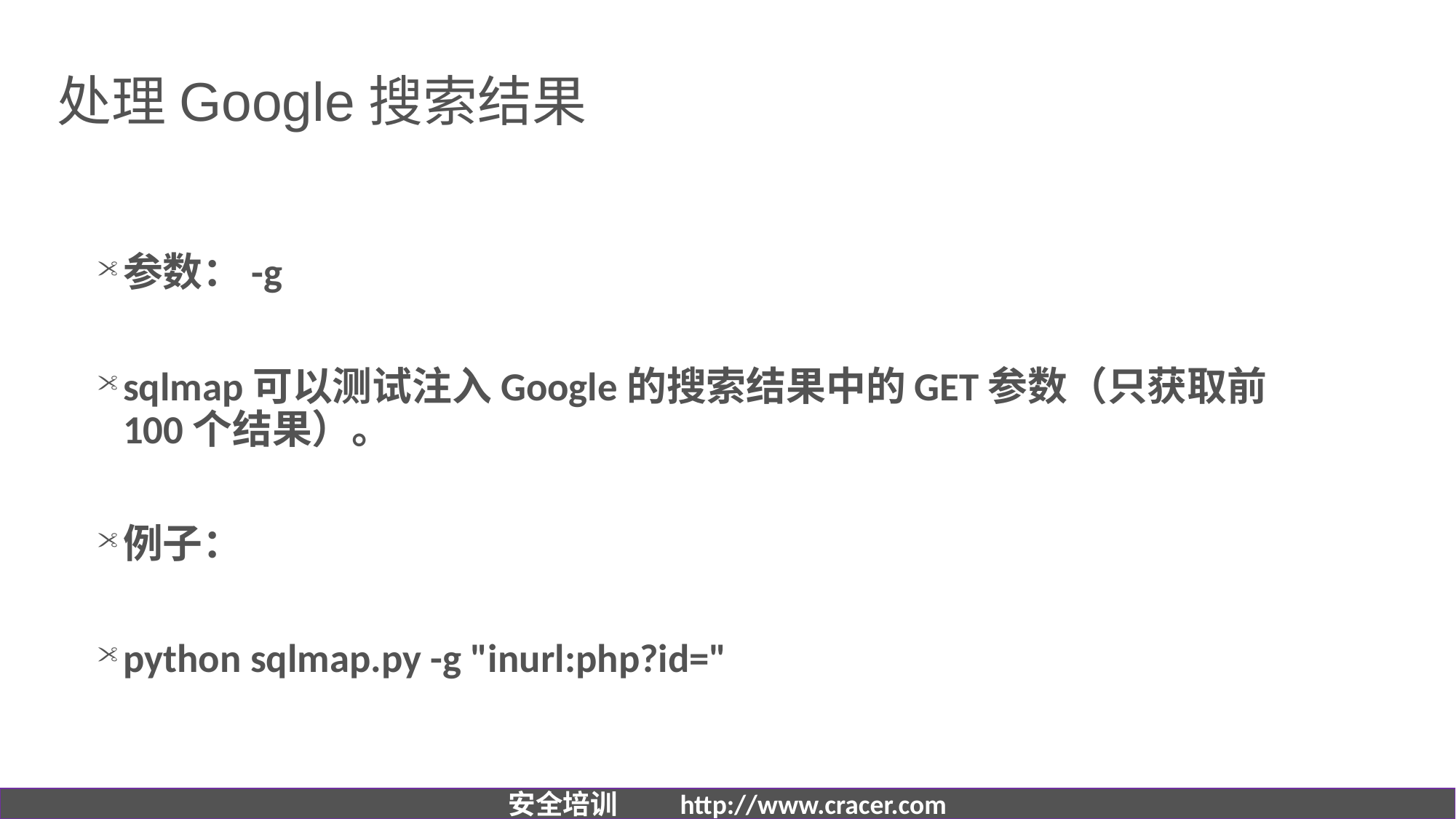

# 处理Google搜索结果

参数：-g

sqlmap可以测试注入Google的搜索结果中的GET参数（只获取前100个结果）。

例子：

python sqlmap.py -g "inurl:php?id="